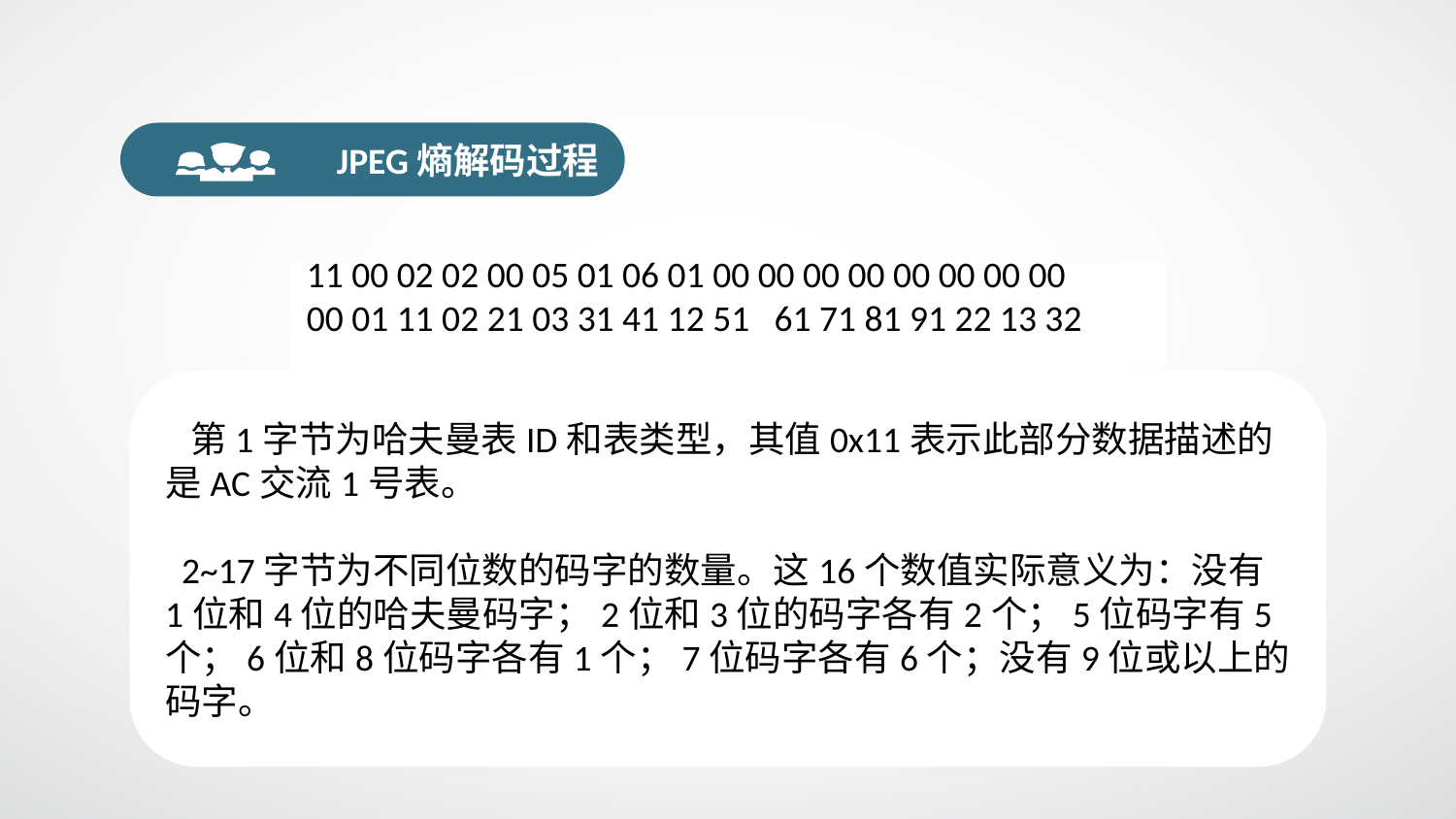

JPEG熵解码过程

11 00 02 02 00 05 01 06 01 00 00 00 00 00 00 00 00
00 01 11 02 21 03 31 41 12 51   61 71 81 91 22 13 32

  第1字节为哈夫曼表ID和表类型，其值0x11表示此部分数据描述的是AC交流1号表。

  2~17字节为不同位数的码字的数量。这16个数值实际意义为：没有1位和4位的哈夫曼码字；2位和3位的码字各有2个；5位码字有5个；6位和8位码字各有1个；7位码字各有6个；没有9位或以上的码字。